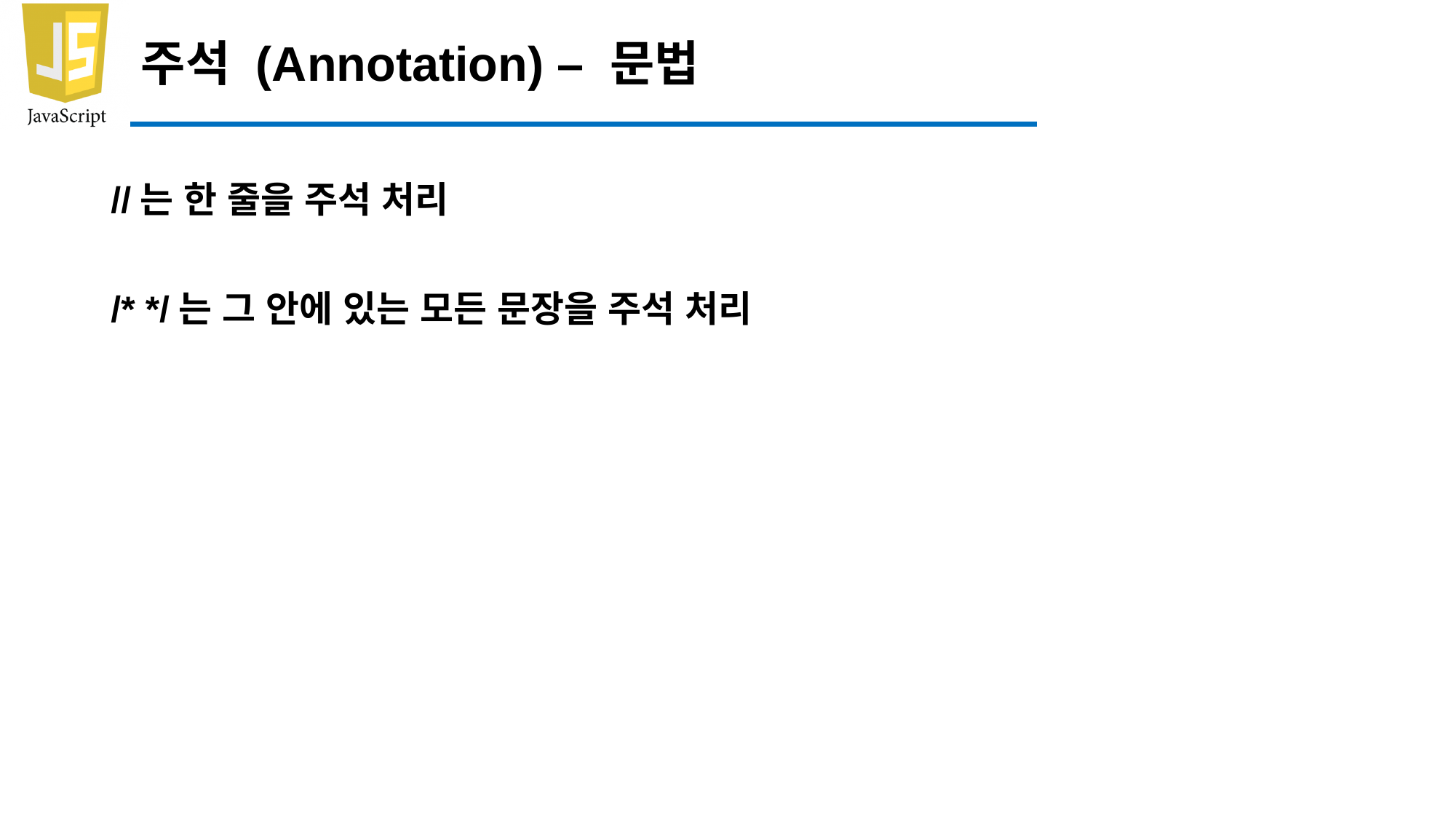

# 주석 (Annotation) – 문법
//는 한 줄을 주석 처리

/* */는 그 안에 있는 모든 문장을 주석 처리